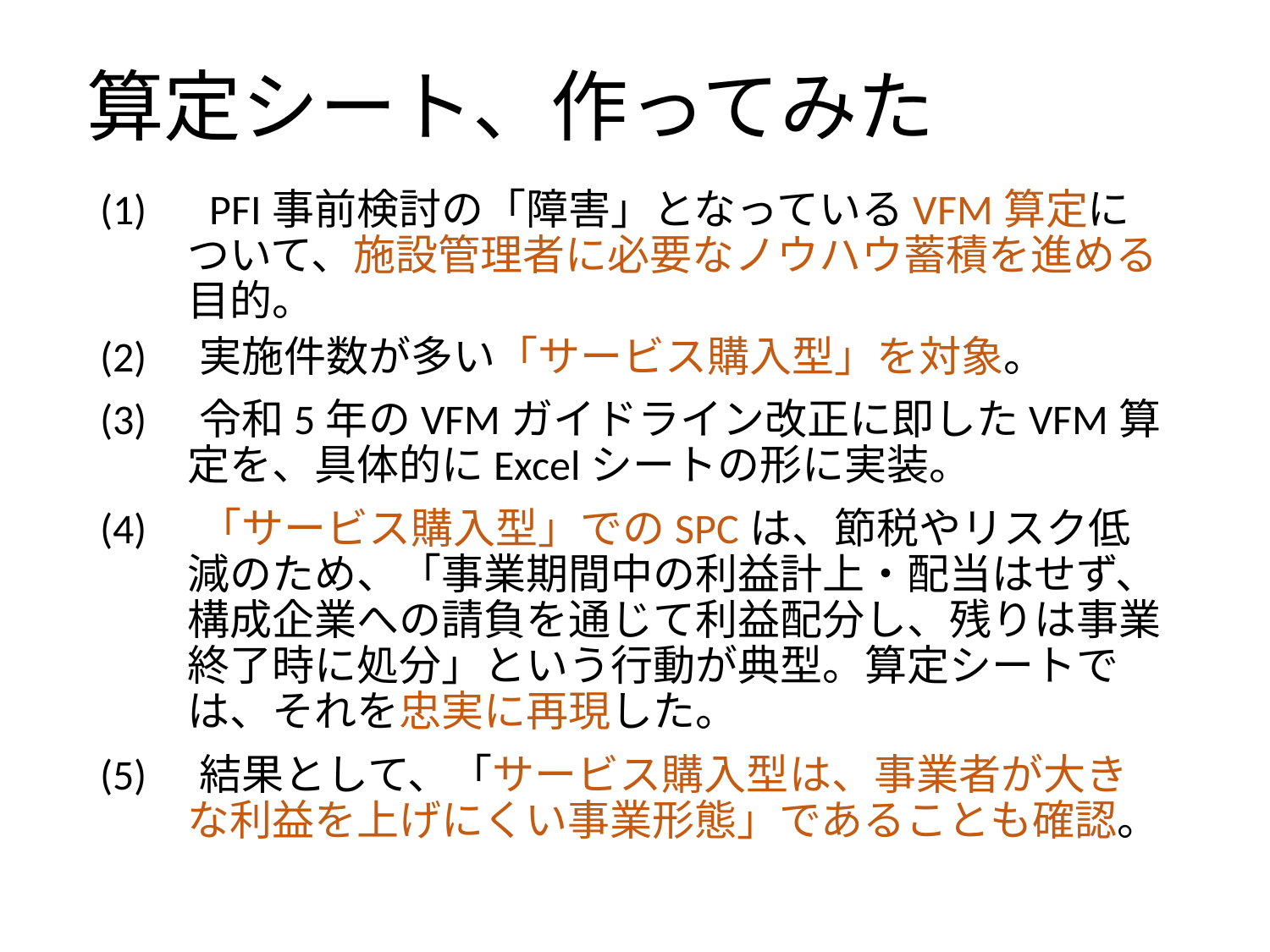

# 算定シート、作ってみた
(1)　PFI事前検討の「障害」となっているVFM算定について、施設管理者に必要なノウハウ蓄積を進める目的。

(2)　実施件数が多い「サービス購入型」を対象。
(3)　令和5年のVFMガイドライン改正に即したVFM算定を、具体的にExcelシートの形に実装。
(4)　「サービス購入型」でのSPCは、節税やリスク低減のため、「事業期間中の利益計上・配当はせず、構成企業への請負を通じて利益配分し、残りは事業終了時に処分」という行動が典型。算定シートでは、それを忠実に再現した。
(5)　結果として、「サービス購入型は、事業者が大きな利益を上げにくい事業形態」であることも確認。